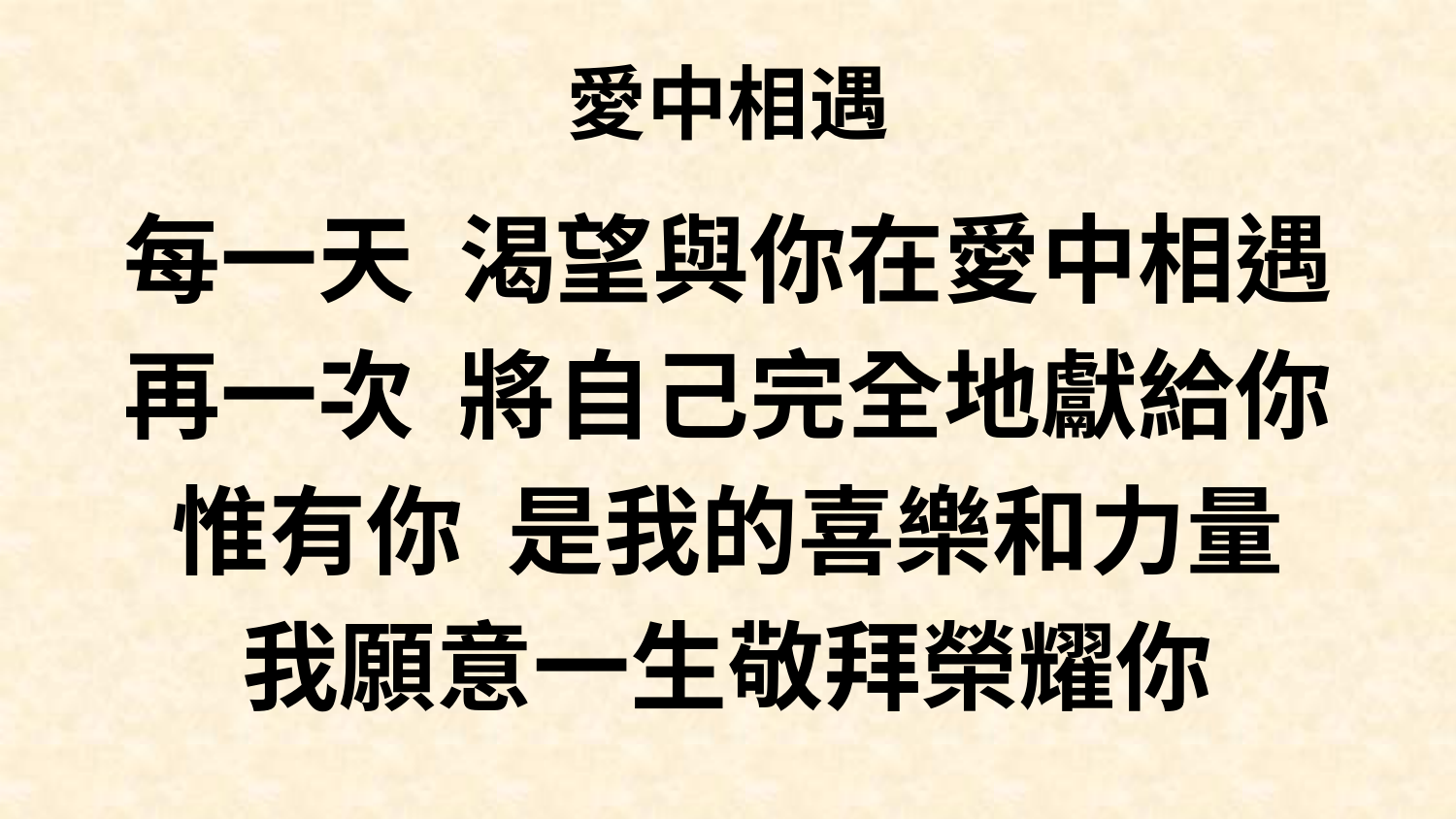

# 愛中相遇
每一天  渴望與你在愛中相遇
再一次  將自己完全地獻給你
惟有你  是我的喜樂和力量
我願意一生敬拜榮耀你